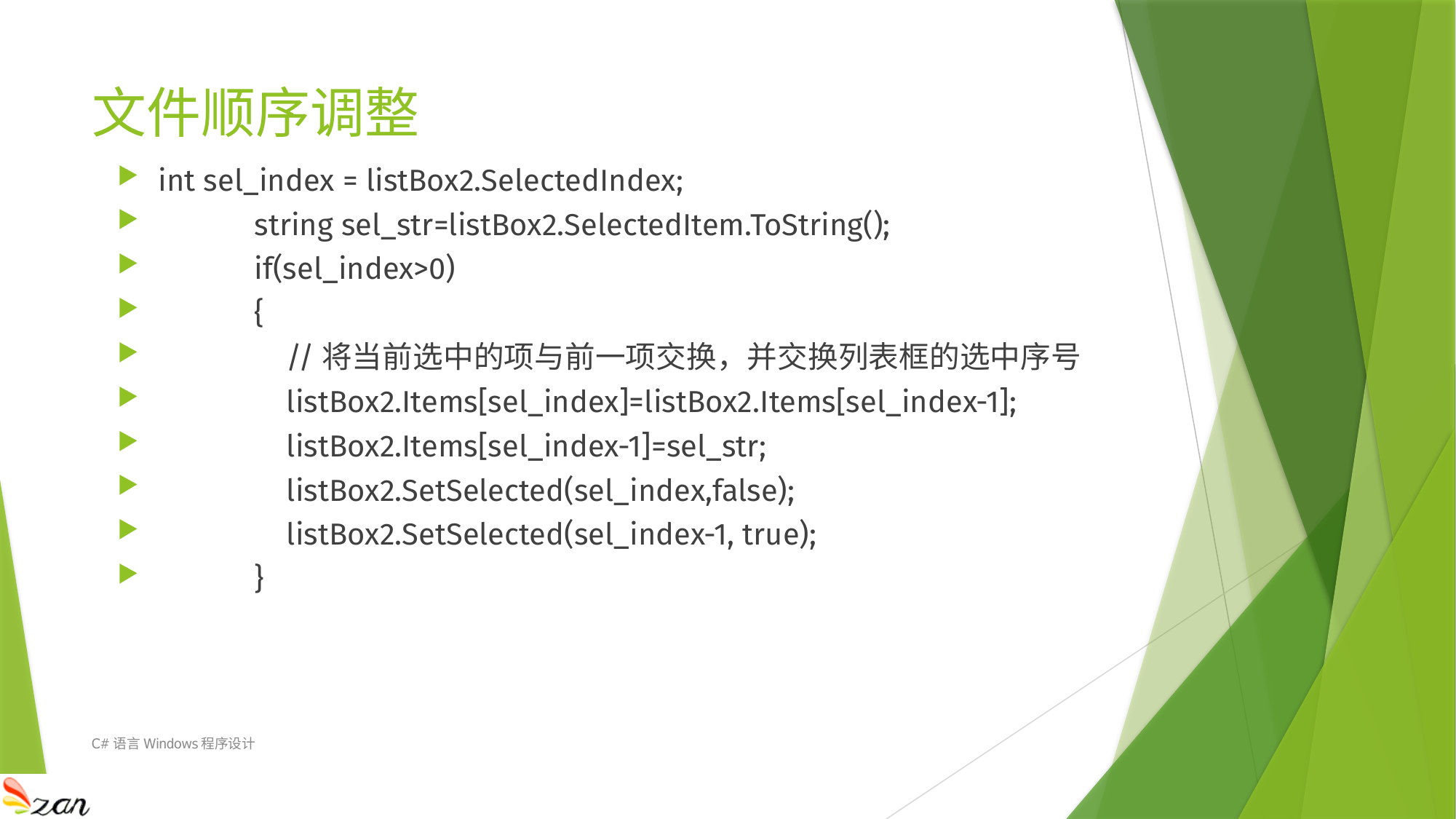

# 文件顺序调整
int sel_index = listBox2.SelectedIndex;
            string sel_str=listBox2.SelectedItem.ToString();
            if(sel_index>0)
            {
                //将当前选中的项与前一项交换，并交换列表框的选中序号
                listBox2.Items[sel_index]=listBox2.Items[sel_index-1];
                listBox2.Items[sel_index-1]=sel_str;
                listBox2.SetSelected(sel_index,false);
                listBox2.SetSelected(sel_index-1, true);
            }
C#语言Windows程序设计